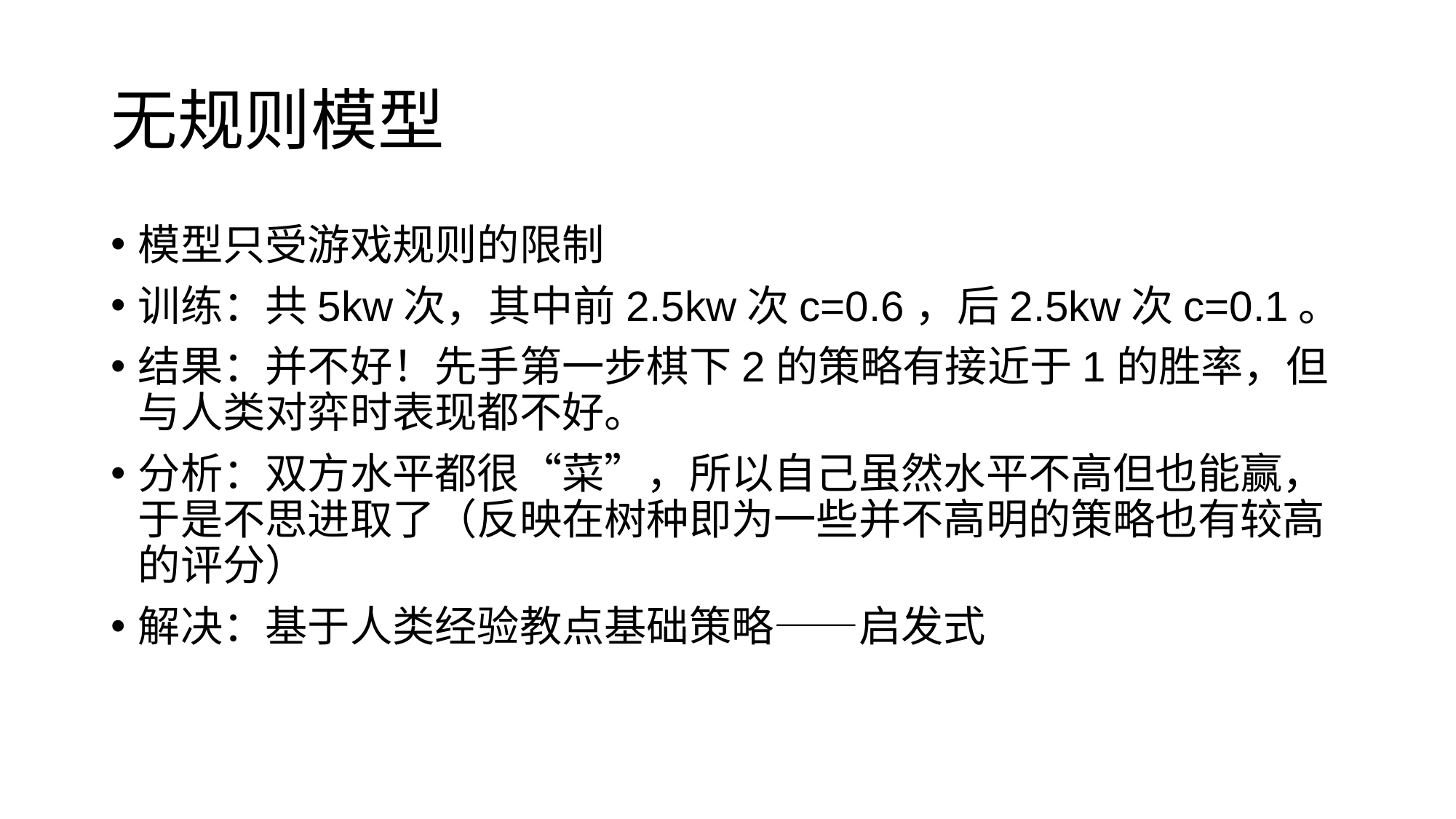

# 无规则模型
模型只受游戏规则的限制
训练：共5kw次，其中前2.5kw次c=0.6，后2.5kw次c=0.1。
结果：并不好！先手第一步棋下2的策略有接近于1的胜率，但与人类对弈时表现都不好。
分析：双方水平都很“菜”，所以自己虽然水平不高但也能赢，于是不思进取了（反映在树种即为一些并不高明的策略也有较高的评分）
解决：基于人类经验教点基础策略——启发式